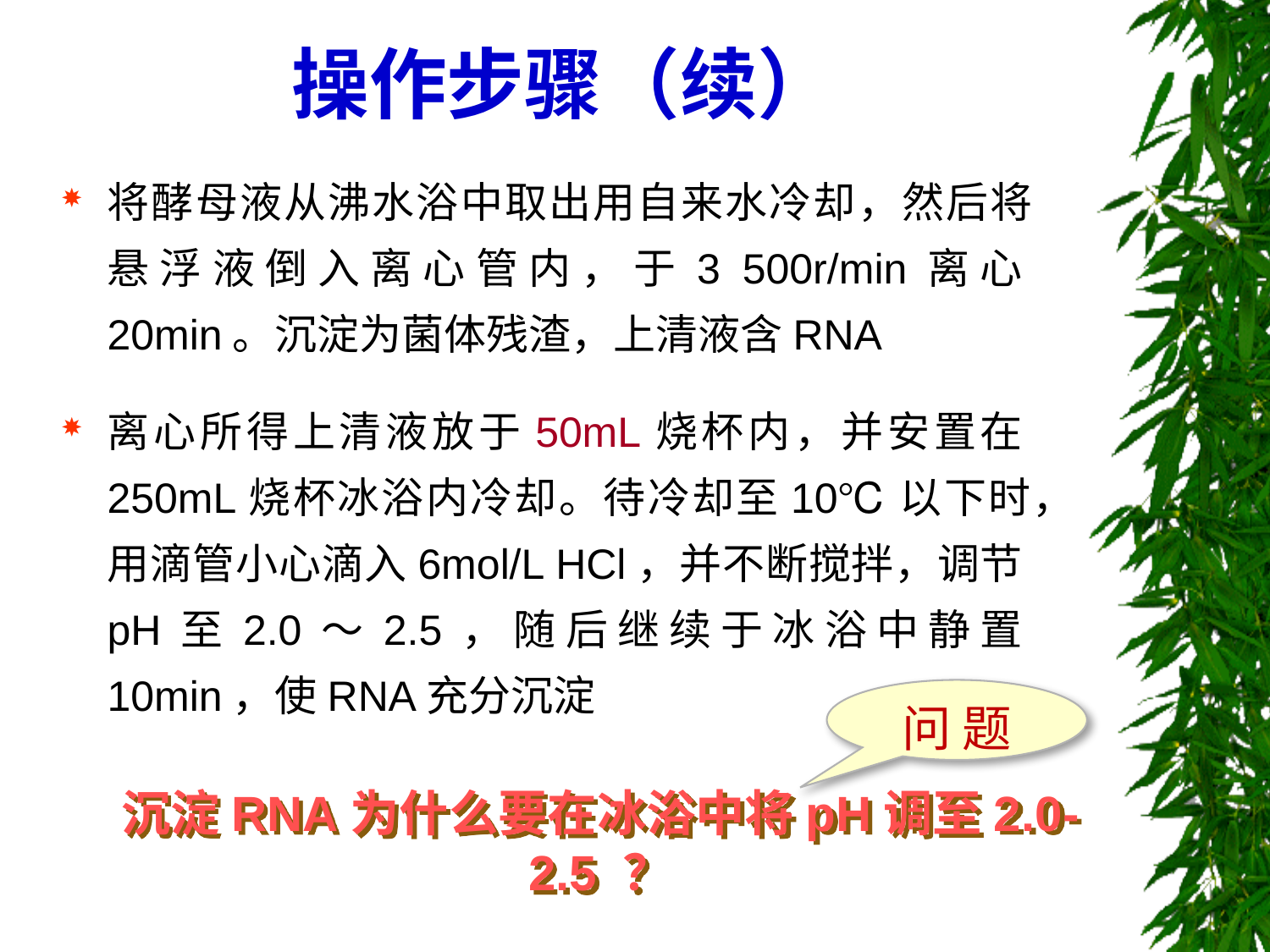

# 操作步骤（续）
将酵母液从沸水浴中取出用自来水冷却，然后将悬浮液倒入离心管内，于3 500r/min离心20min。沉淀为菌体残渣，上清液含RNA
离心所得上清液放于50mL烧杯内，并安置在250mL烧杯冰浴内冷却。待冷却至10℃以下时，用滴管小心滴入6mol/L HCl，并不断搅拌，调节pH至2.0～2.5，随后继续于冰浴中静置10min，使RNA充分沉淀
问 题
沉淀RNA为什么要在冰浴中将pH调至2.0-2.5 ？